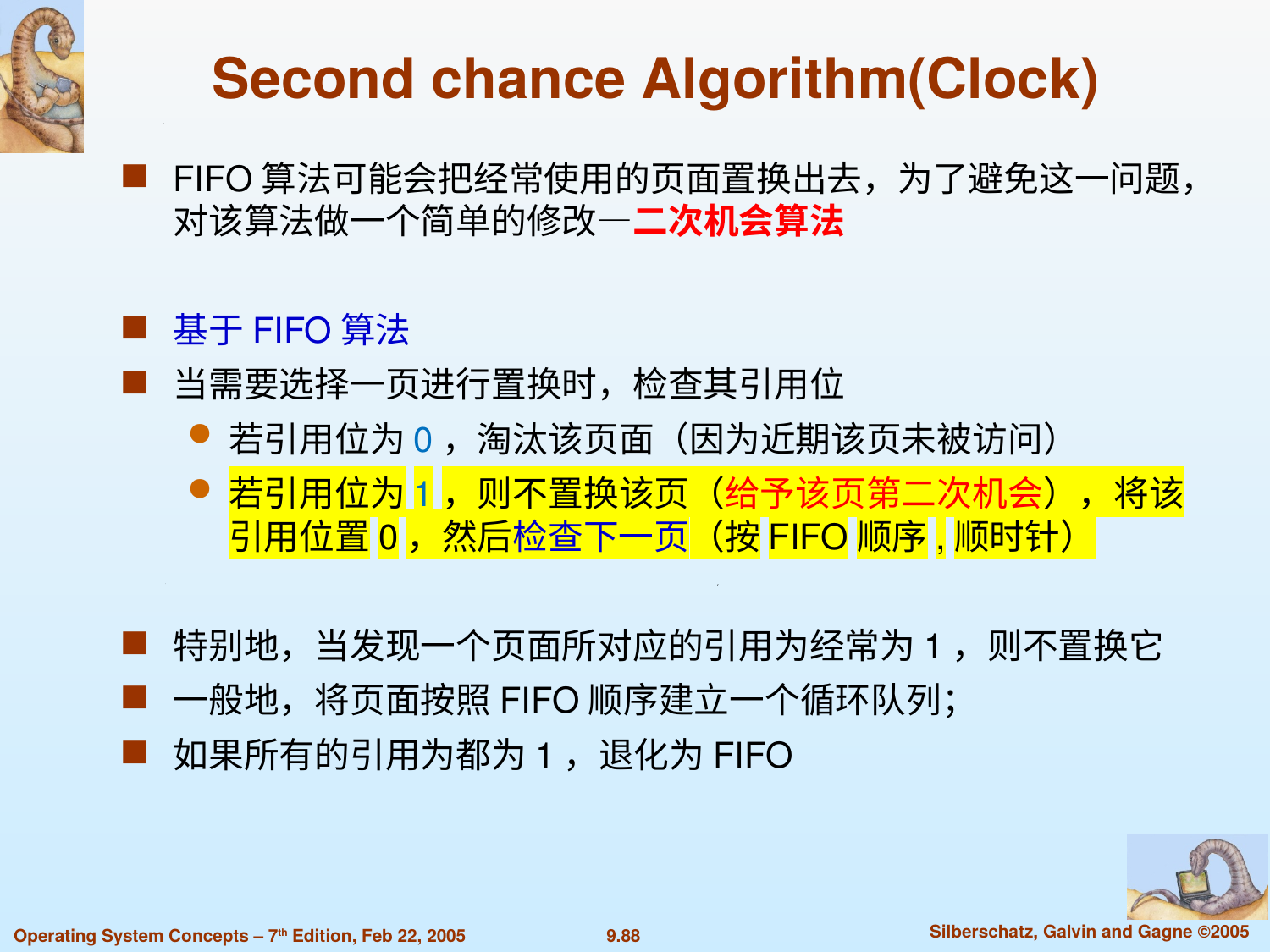

Second chance Algorithm(Clock)
FIFO算法可能会把经常使用的页面置换出去，为了避免这一问题，对该算法做一个简单的修改—二次机会算法

基于FIFO算法
当需要选择一页进行置换时，检查其引用位
若引用位为0，淘汰该页面（因为近期该页未被访问）
若引用位为1，则不置换该页（给予该页第二次机会），将该引用位置0，然后检查下一页（按FIFO顺序,顺时针）

特别地，当发现一个页面所对应的引用为经常为1，则不置换它
一般地，将页面按照FIFO顺序建立一个循环队列；
如果所有的引用为都为1，退化为FIFO